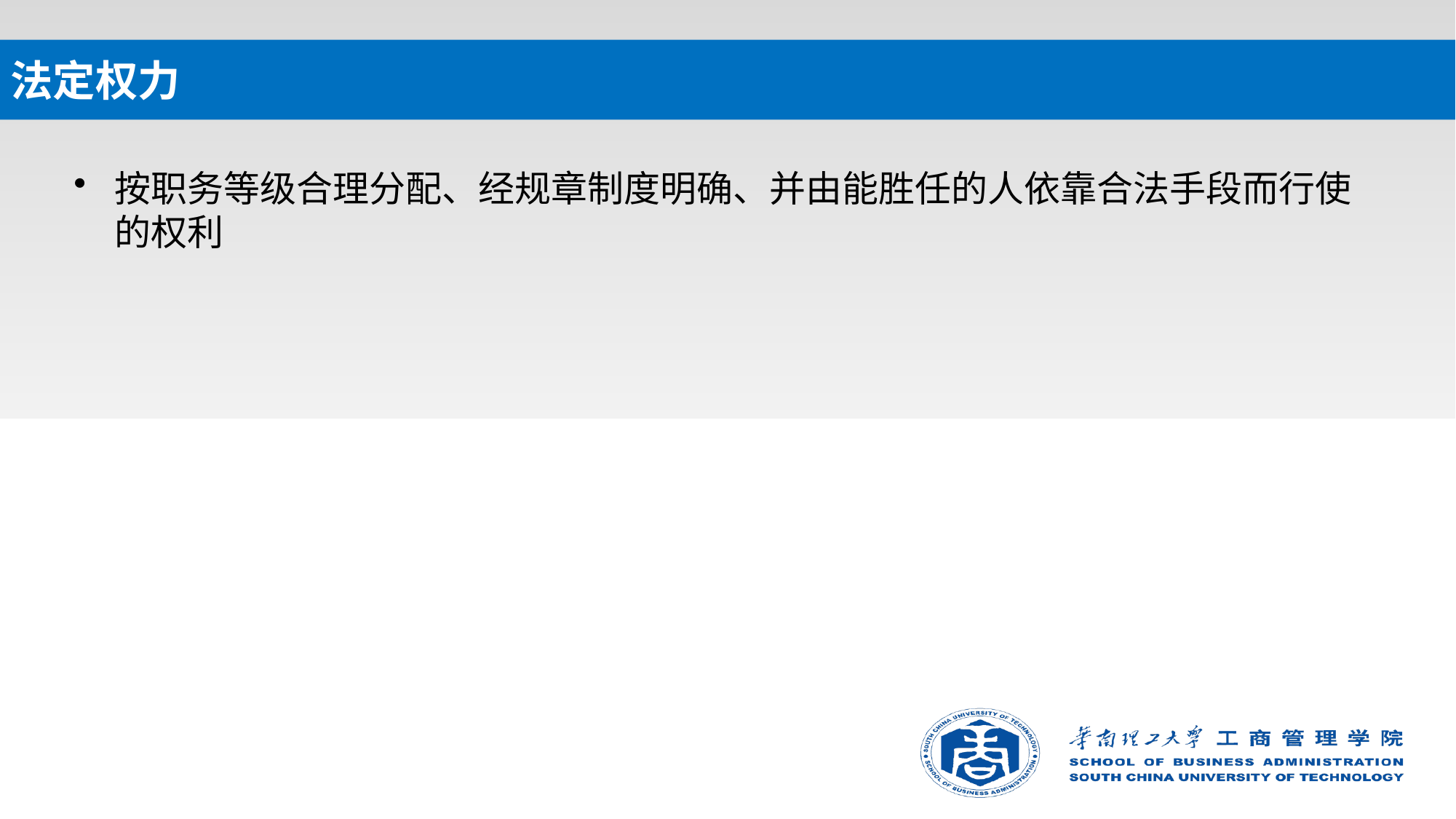

# 法定权力
按职务等级合理分配、经规章制度明确、并由能胜任的人依靠合法手段而行使的权利